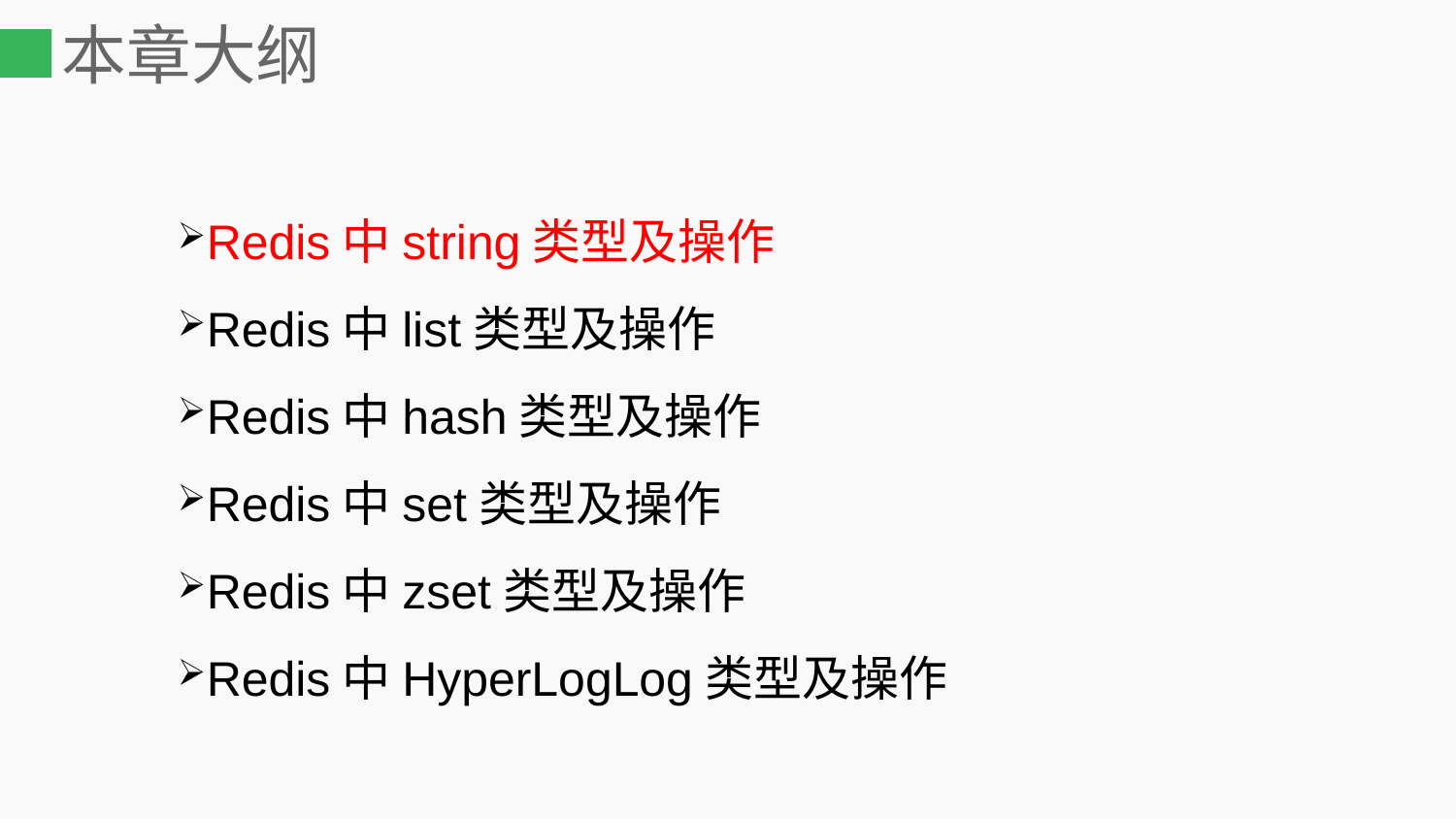

# 本章大纲
Redis中string类型及操作
Redis中list类型及操作
Redis中hash类型及操作
Redis中set类型及操作
Redis中zset类型及操作
Redis中HyperLogLog类型及操作